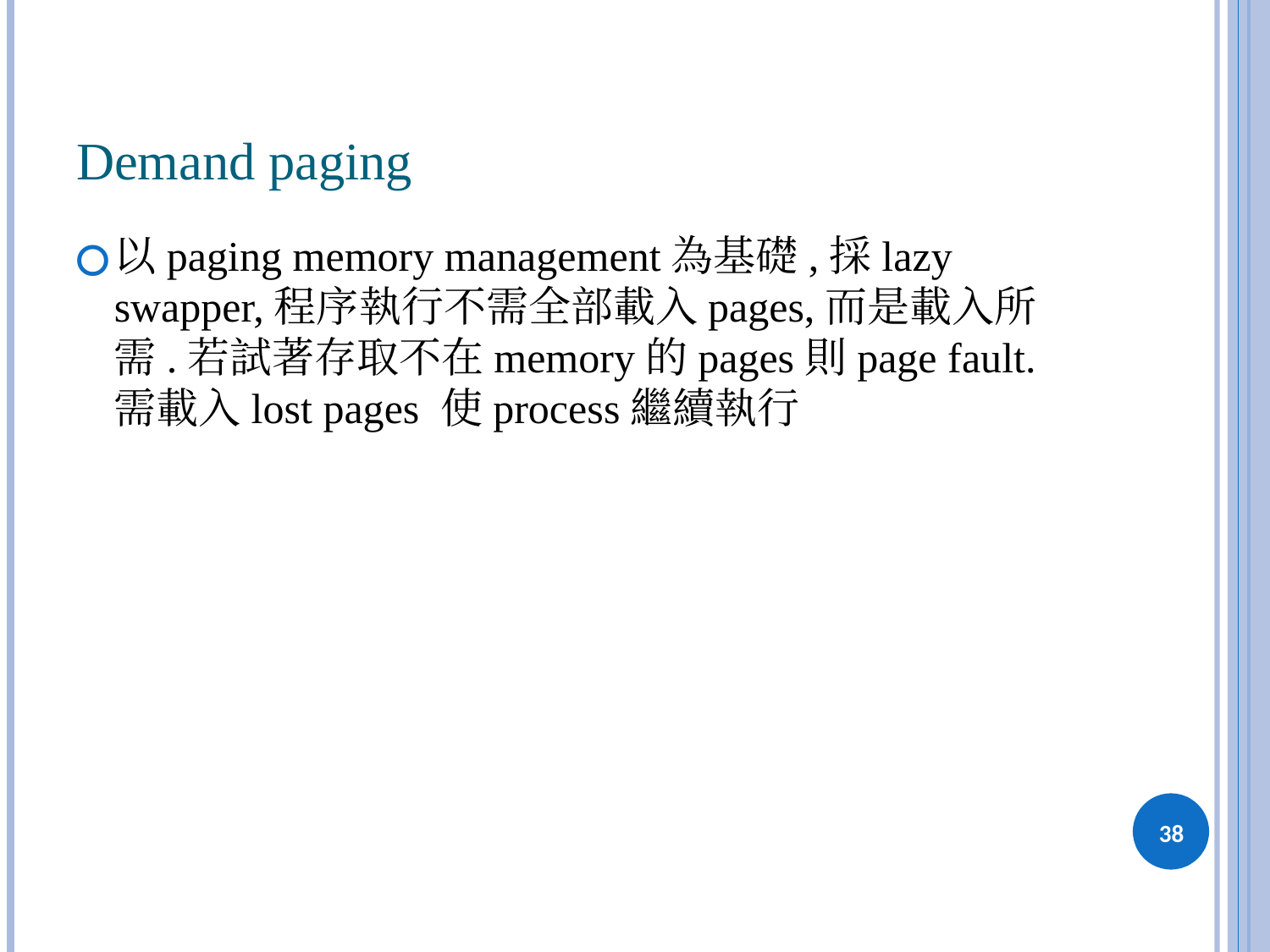

# Demand paging
以paging memory management為基礎,採lazy swapper,程序執行不需全部載入pages,而是載入所需.若試著存取不在memory的pages則page fault.需載入lost pages 使process繼續執行
38